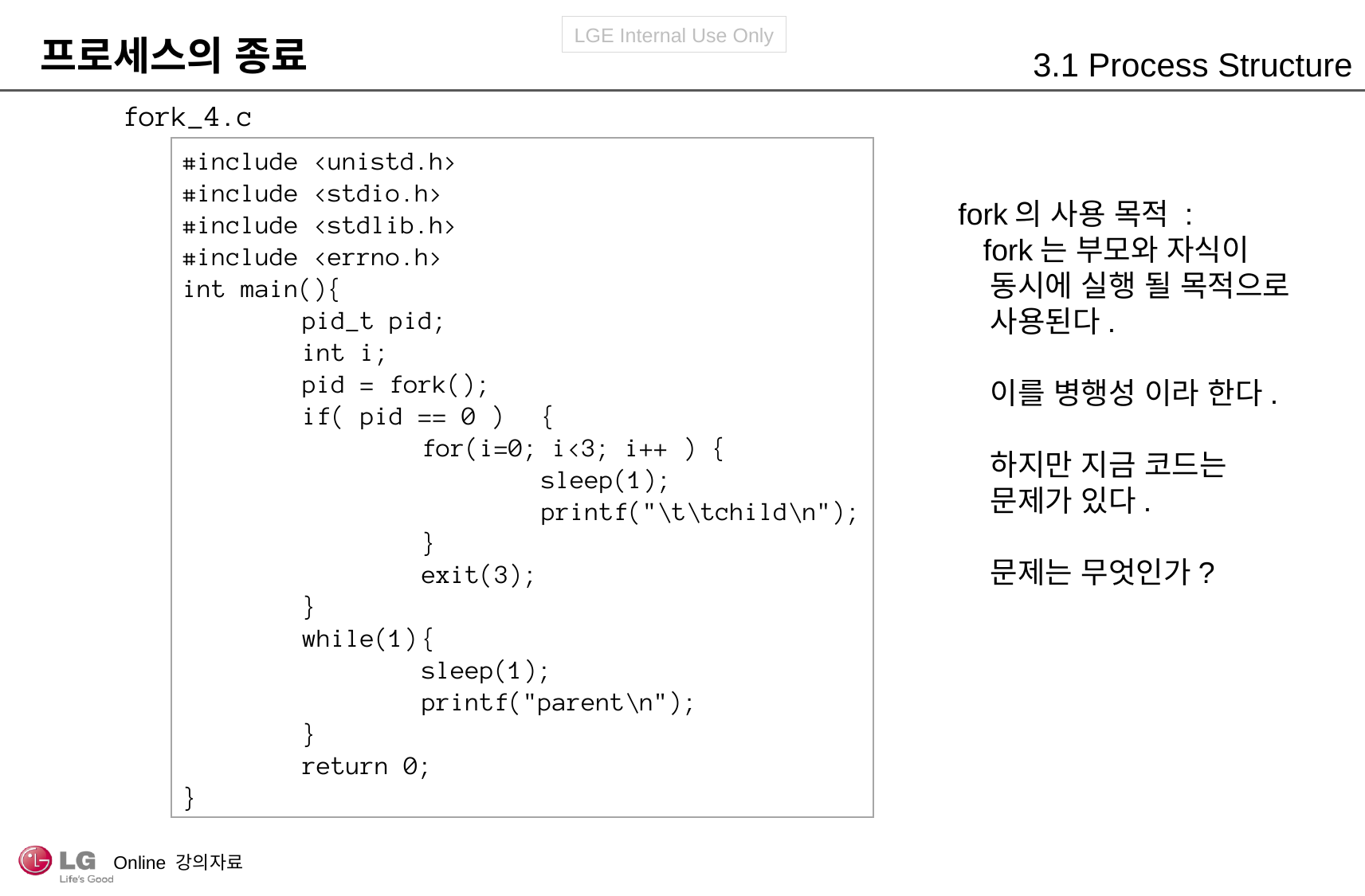

프로세스의 종료
3.1 Process Structure

fork_4.c
#include <unistd.h>
#include <stdio.h>
#include <stdlib.h>
#include <errno.h>
int main(){
	pid_t pid;
	int i;
	pid = fork();
	if( pid == 0 )	{
		for(i=0; i<3; i++ ) {
			sleep(1);
			printf("\t\tchild\n");
		}
		exit(3);
	}
	while(1)	{
		sleep(1);
		printf("parent\n");
	}
	return 0;
}
fork의 사용 목적 :
   fork는 부모와 자식이
   동시에 실행 될 목적으로
   사용된다.

   이를 병행성 이라 한다.

   하지만 지금 코드는
   문제가 있다.

   문제는 무엇인가?